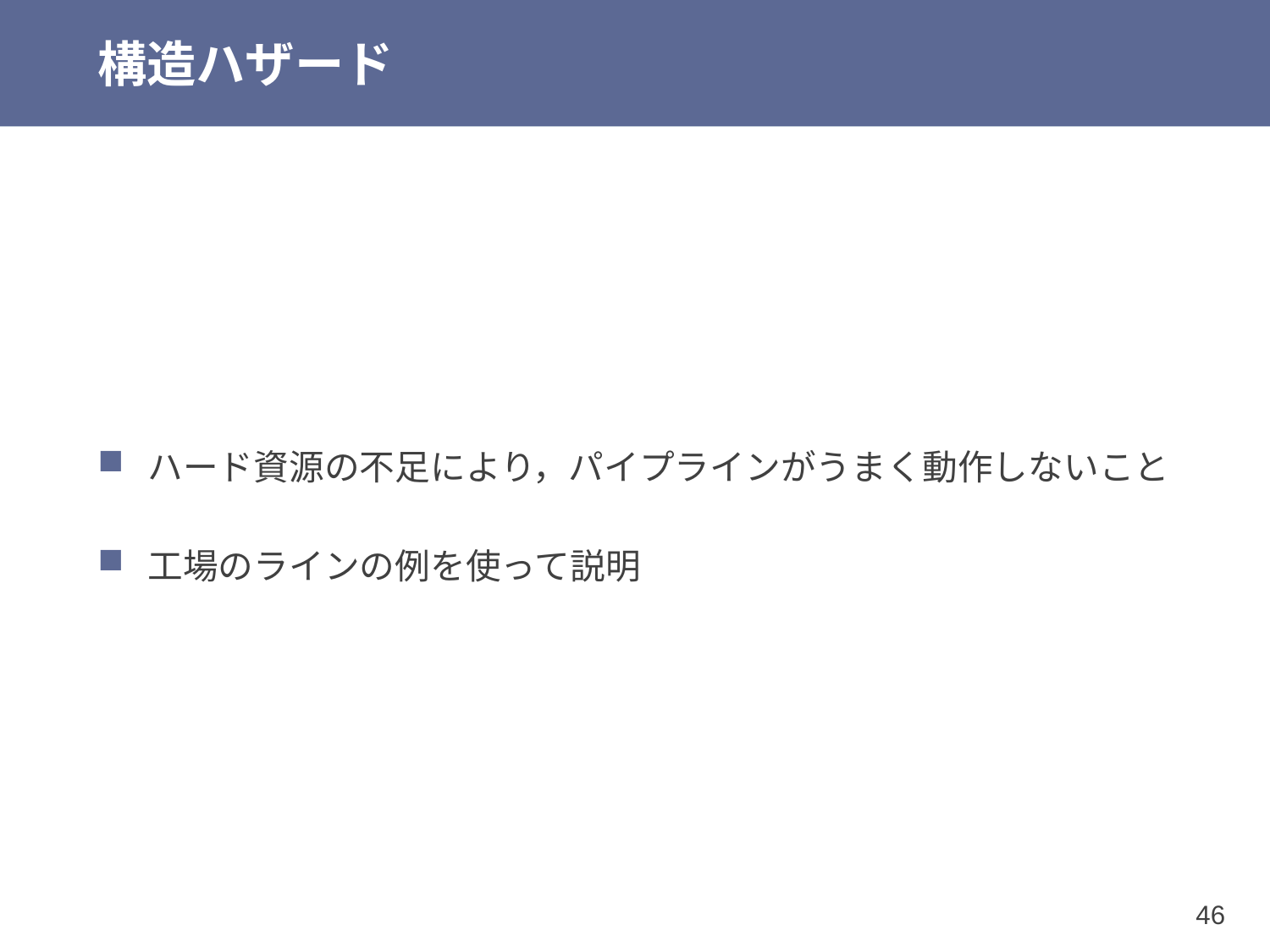

# 構造ハザード
ハード資源の不足により，パイプラインがうまく動作しないこと
工場のラインの例を使って説明